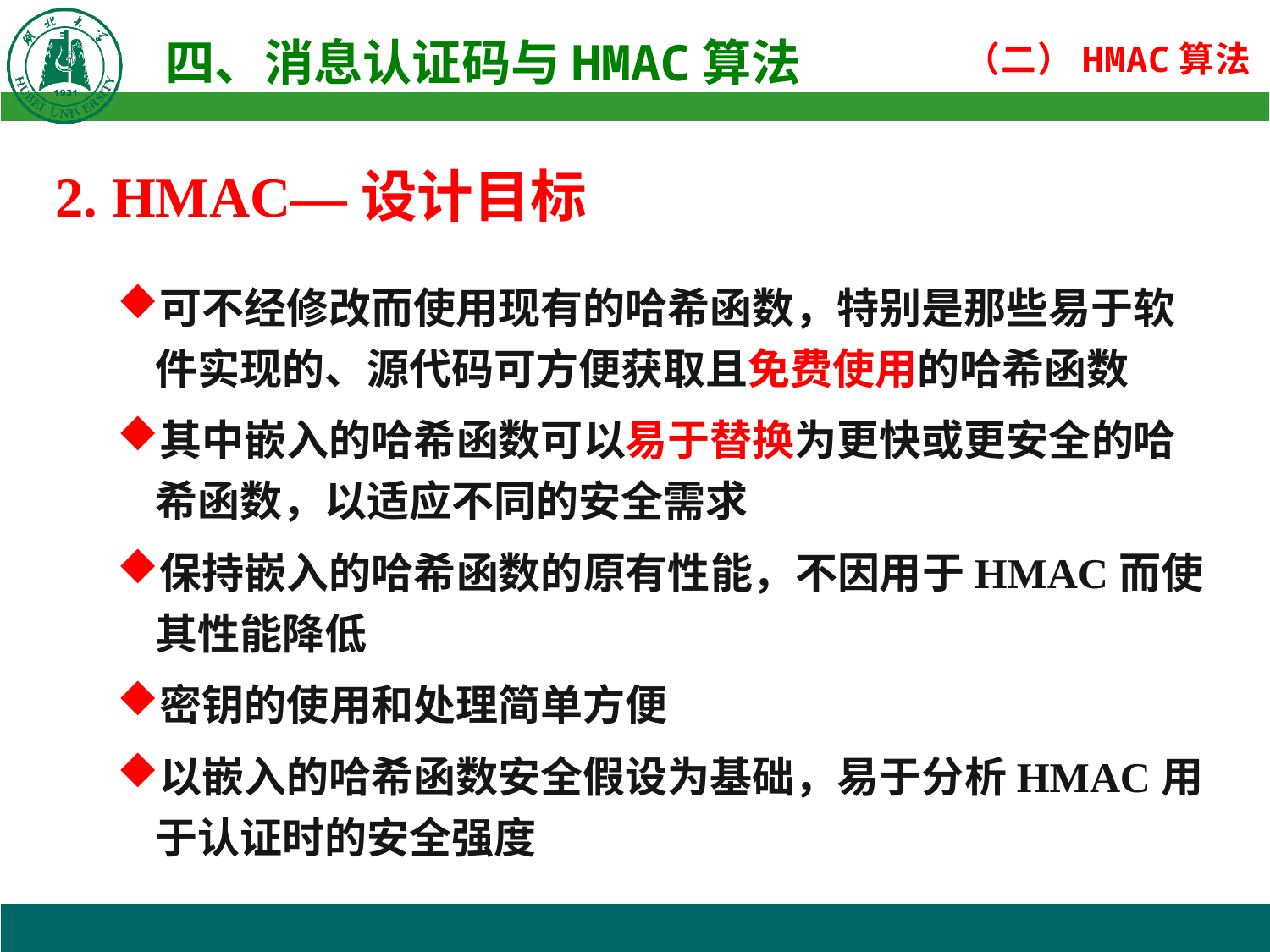

2. HMAC—设计目标
可不经修改而使用现有的哈希函数，特别是那些易于软件实现的、源代码可方便获取且免费使用的哈希函数
其中嵌入的哈希函数可以易于替换为更快或更安全的哈希函数，以适应不同的安全需求
保持嵌入的哈希函数的原有性能，不因用于HMAC而使其性能降低
密钥的使用和处理简单方便
以嵌入的哈希函数安全假设为基础，易于分析HMAC用于认证时的安全强度